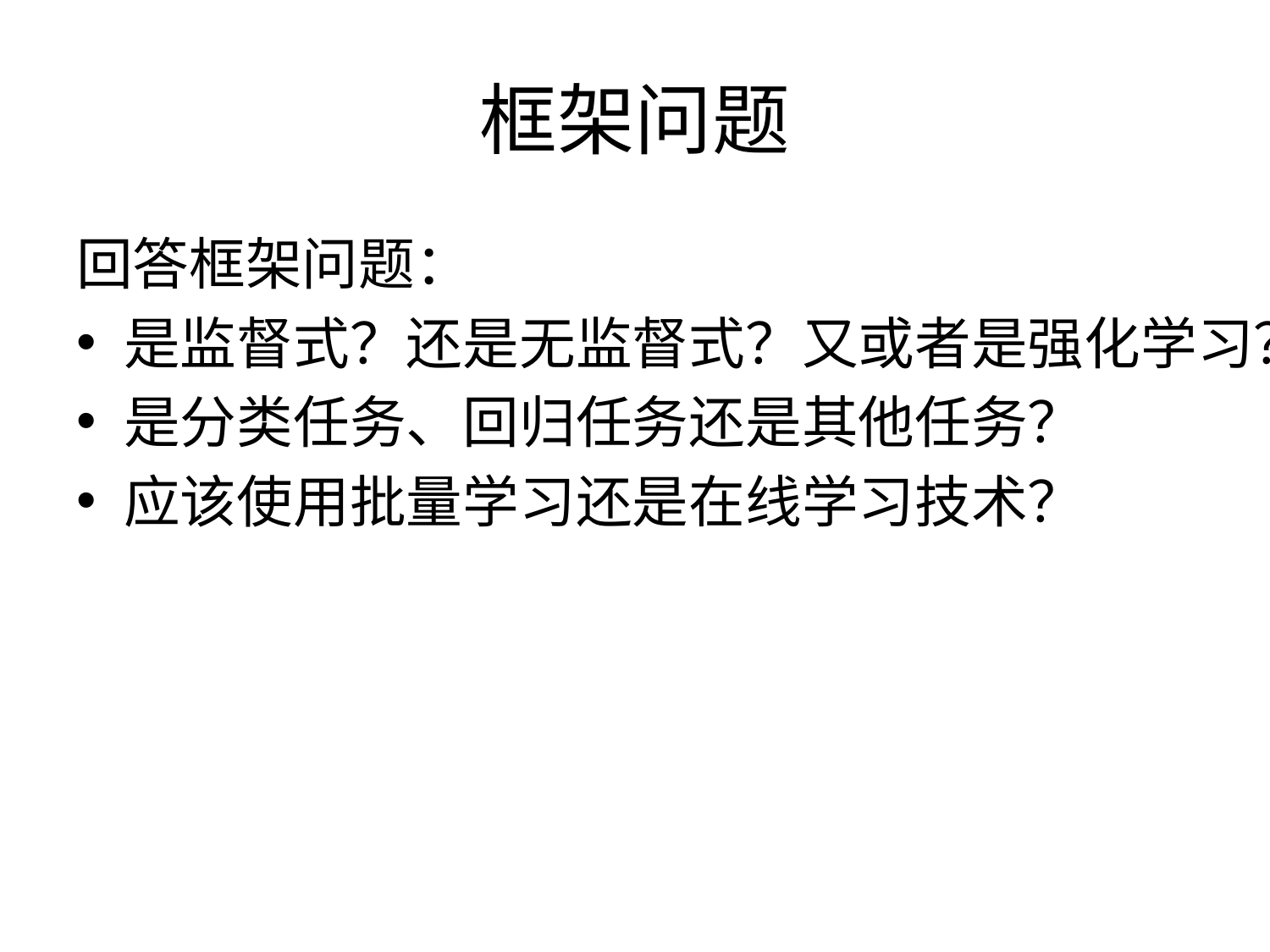

# 框架问题
回答框架问题：
是监督式？还是无监督式？又或者是强化学习？
是分类任务、回归任务还是其他任务？
应该使用批量学习还是在线学习技术？